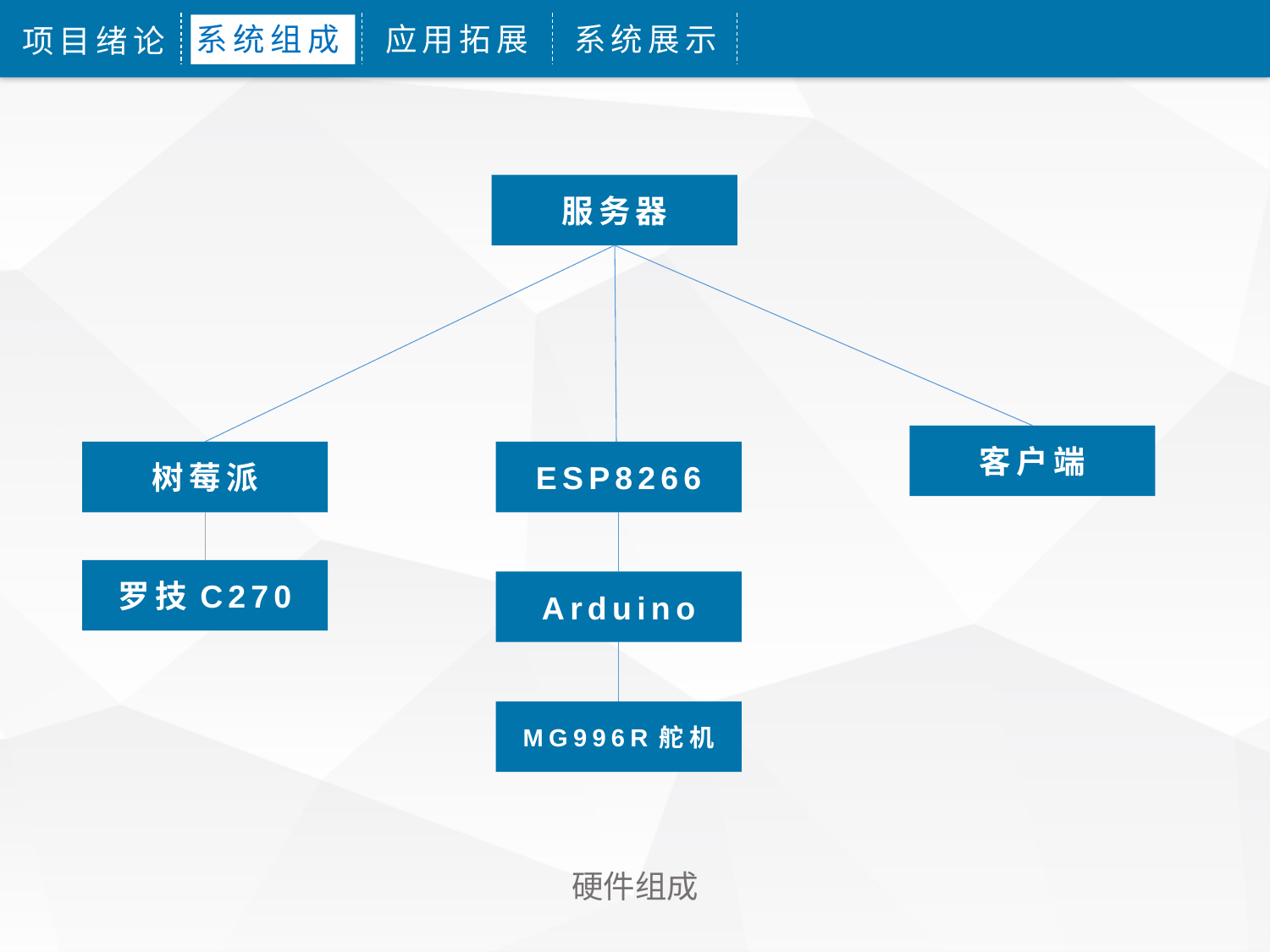

系统组成
应用拓展
系统展示
项目绪论

服务器
客户端
树莓派
ESP8266
罗技C270
Arduino
MG996R舵机
硬件组成